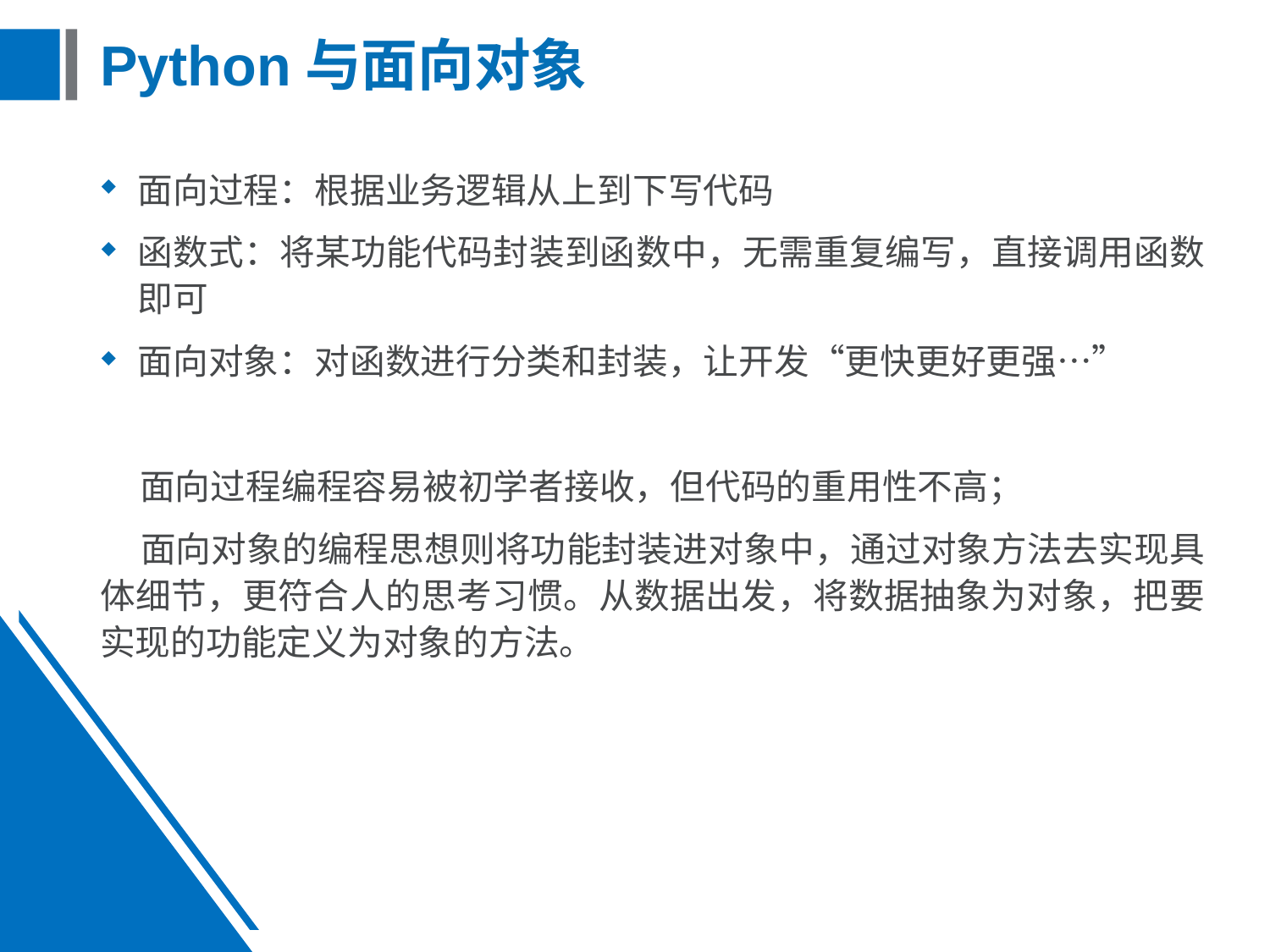

# Python与面向对象
面向过程：根据业务逻辑从上到下写代码
函数式：将某功能代码封装到函数中，无需重复编写，直接调用函数即可
面向对象：对函数进行分类和封装，让开发“更快更好更强…”

    面向过程编程容易被初学者接收，但代码的重用性不高；
    面向对象的编程思想则将功能封装进对象中，通过对象方法去实现具体细节，更符合人的思考习惯。从数据出发，将数据抽象为对象，把要实现的功能定义为对象的方法。